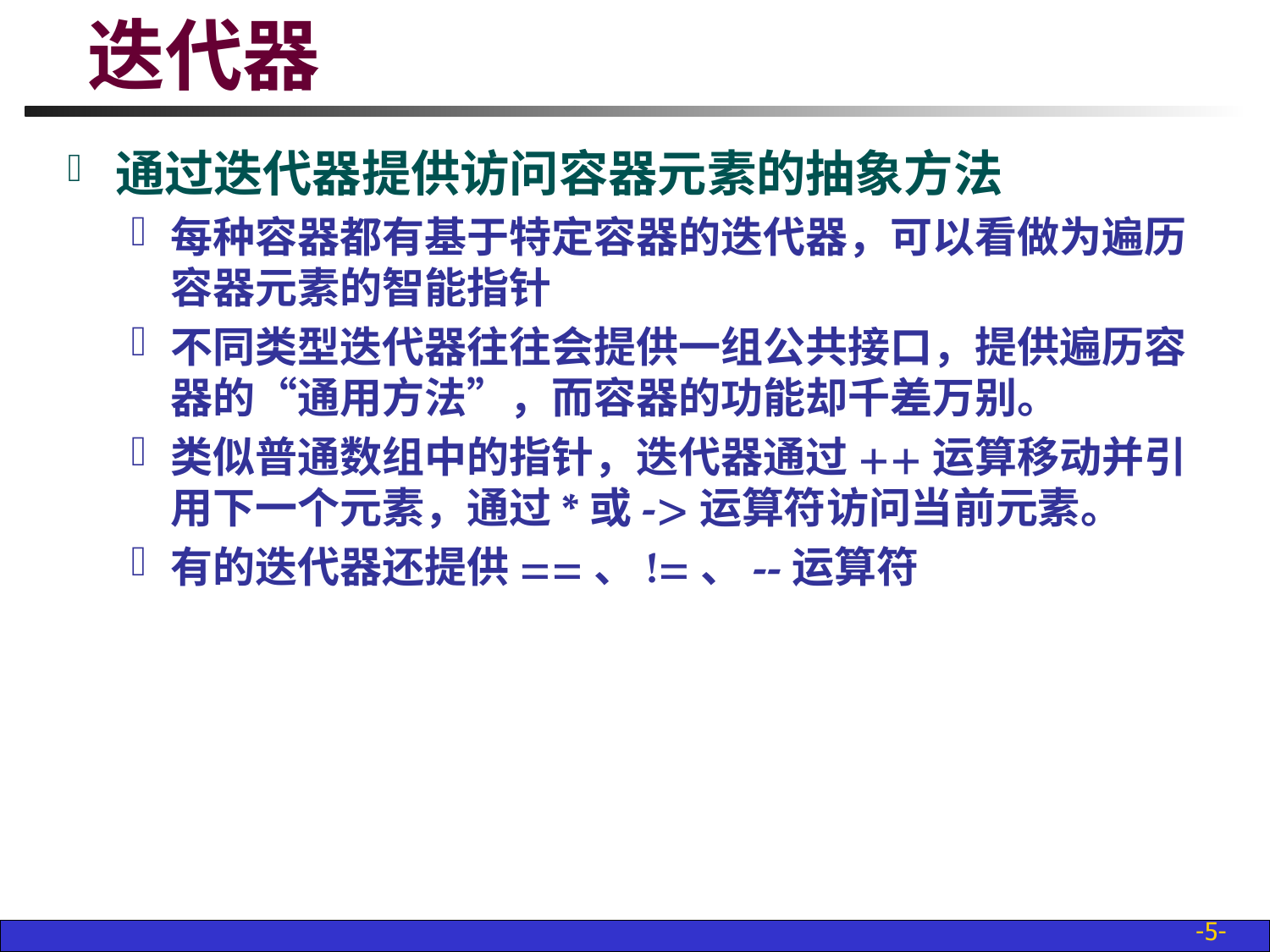

# 迭代器
通过迭代器提供访问容器元素的抽象方法
每种容器都有基于特定容器的迭代器，可以看做为遍历容器元素的智能指针
不同类型迭代器往往会提供一组公共接口，提供遍历容器的“通用方法”，而容器的功能却千差万别。
类似普通数组中的指针，迭代器通过++运算移动并引用下一个元素，通过*或->运算符访问当前元素。
有的迭代器还提供==、!=、--运算符
-5-